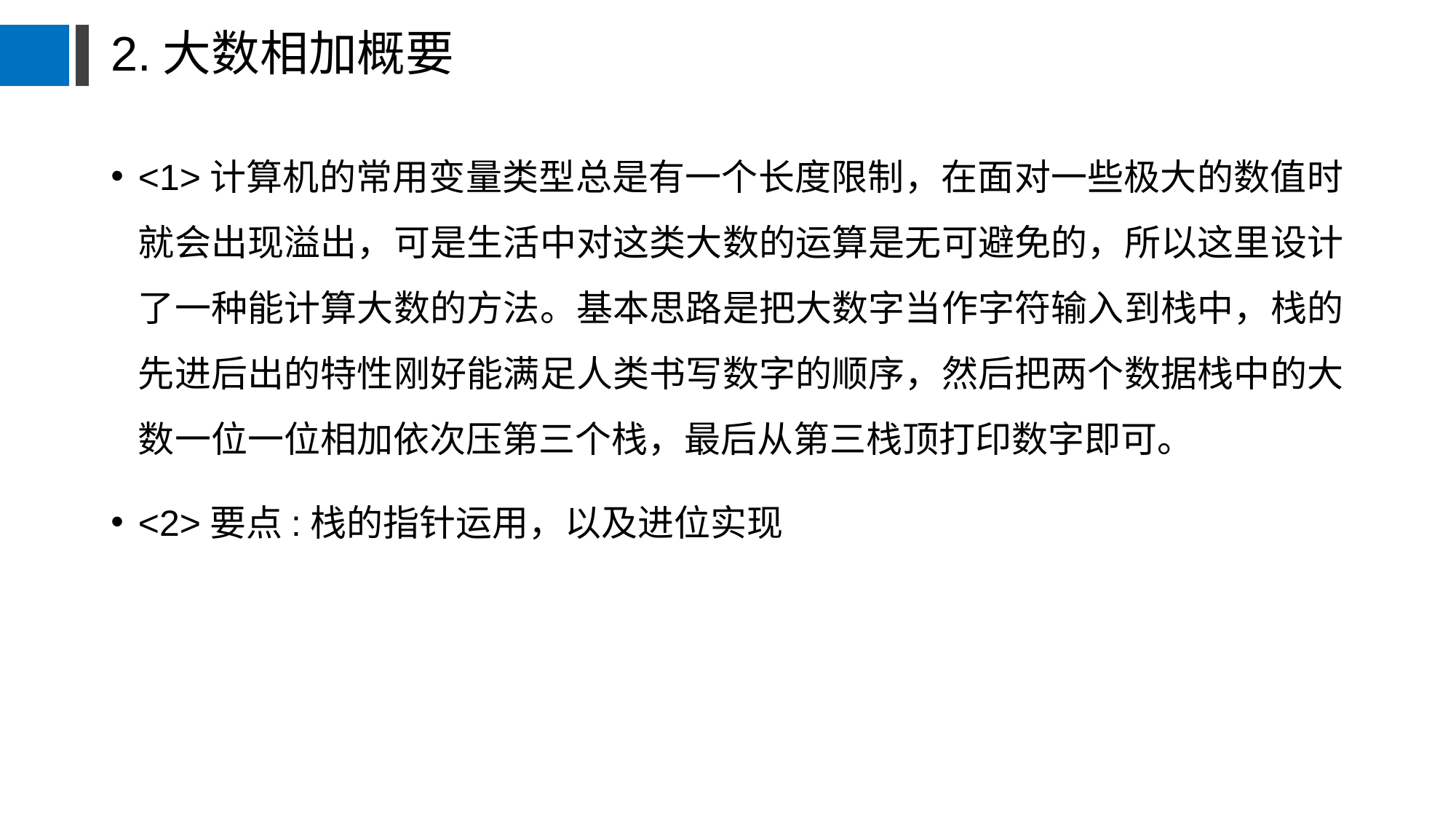

# 2.大数相加概要
<1>计算机的常用变量类型总是有一个长度限制，在面对一些极大的数值时就会出现溢出，可是生活中对这类大数的运算是无可避免的，所以这里设计了一种能计算大数的方法。基本思路是把大数字当作字符输入到栈中，栈的先进后出的特性刚好能满足人类书写数字的顺序，然后把两个数据栈中的大数一位一位相加依次压第三个栈，最后从第三栈顶打印数字即可。
<2>要点:栈的指针运用，以及进位实现